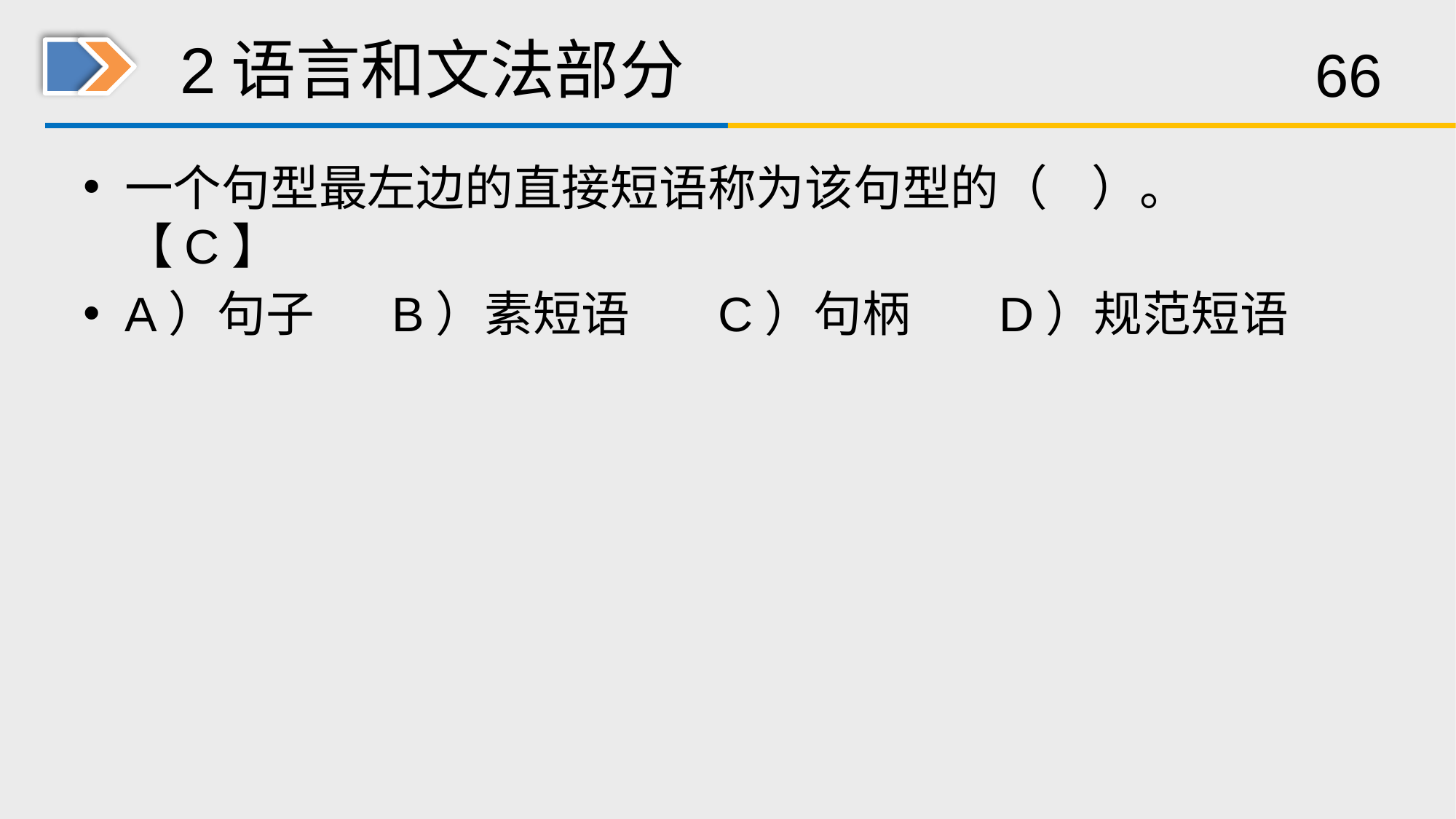

# 2语言和文法部分
66
一个句型最左边的直接短语称为该句型的（    ）。【C】
A）句子      B）素短语       C）句柄       D）规范短语